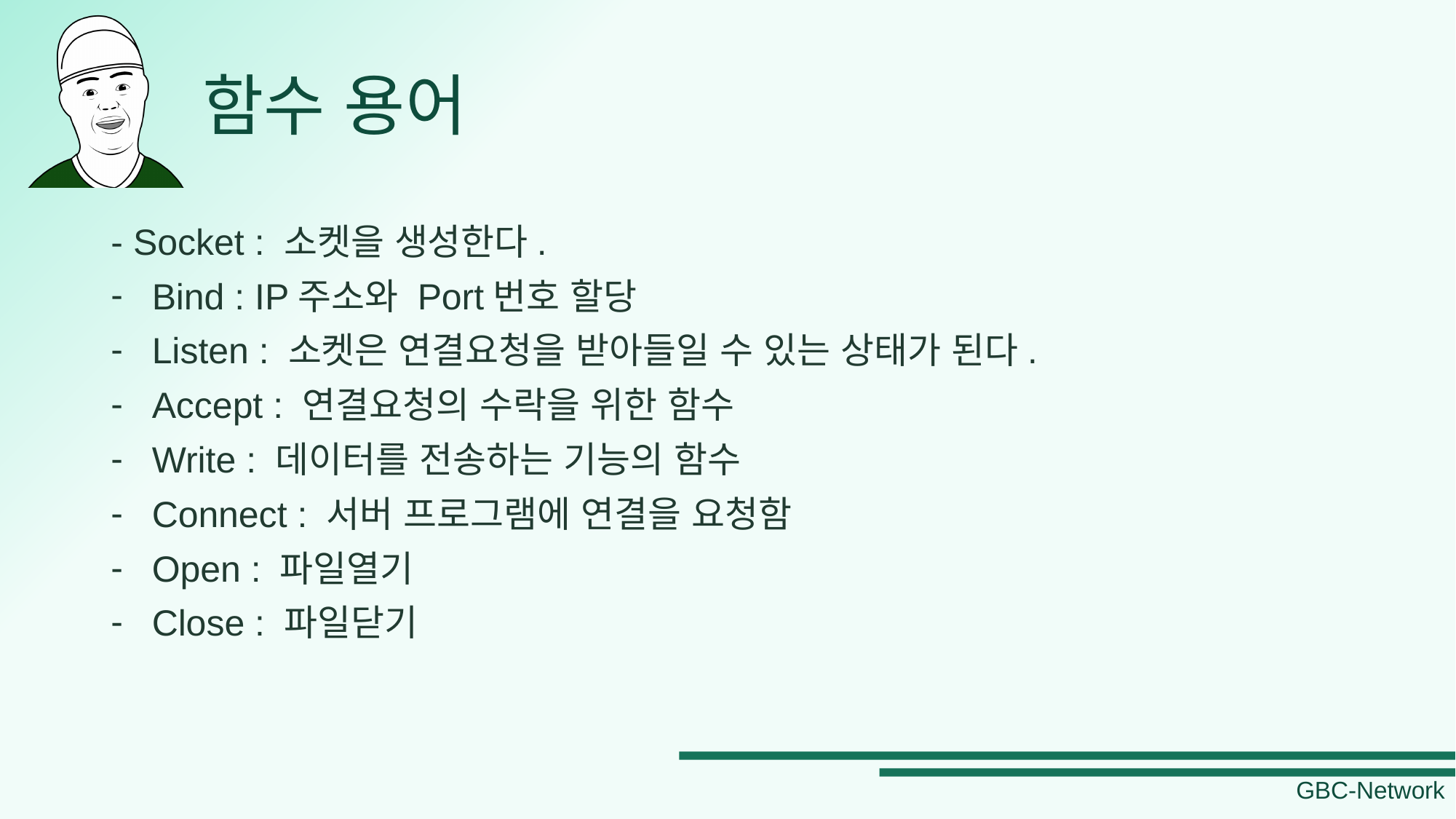

# 함수 용어
- Socket : 소켓을 생성한다.
Bind : IP주소와 Port번호 할당
Listen : 소켓은 연결요청을 받아들일 수 있는 상태가 된다.
Accept : 연결요청의 수락을 위한 함수
Write : 데이터를 전송하는 기능의 함수
Connect : 서버 프로그램에 연결을 요청함
Open : 파일열기
Close : 파일닫기